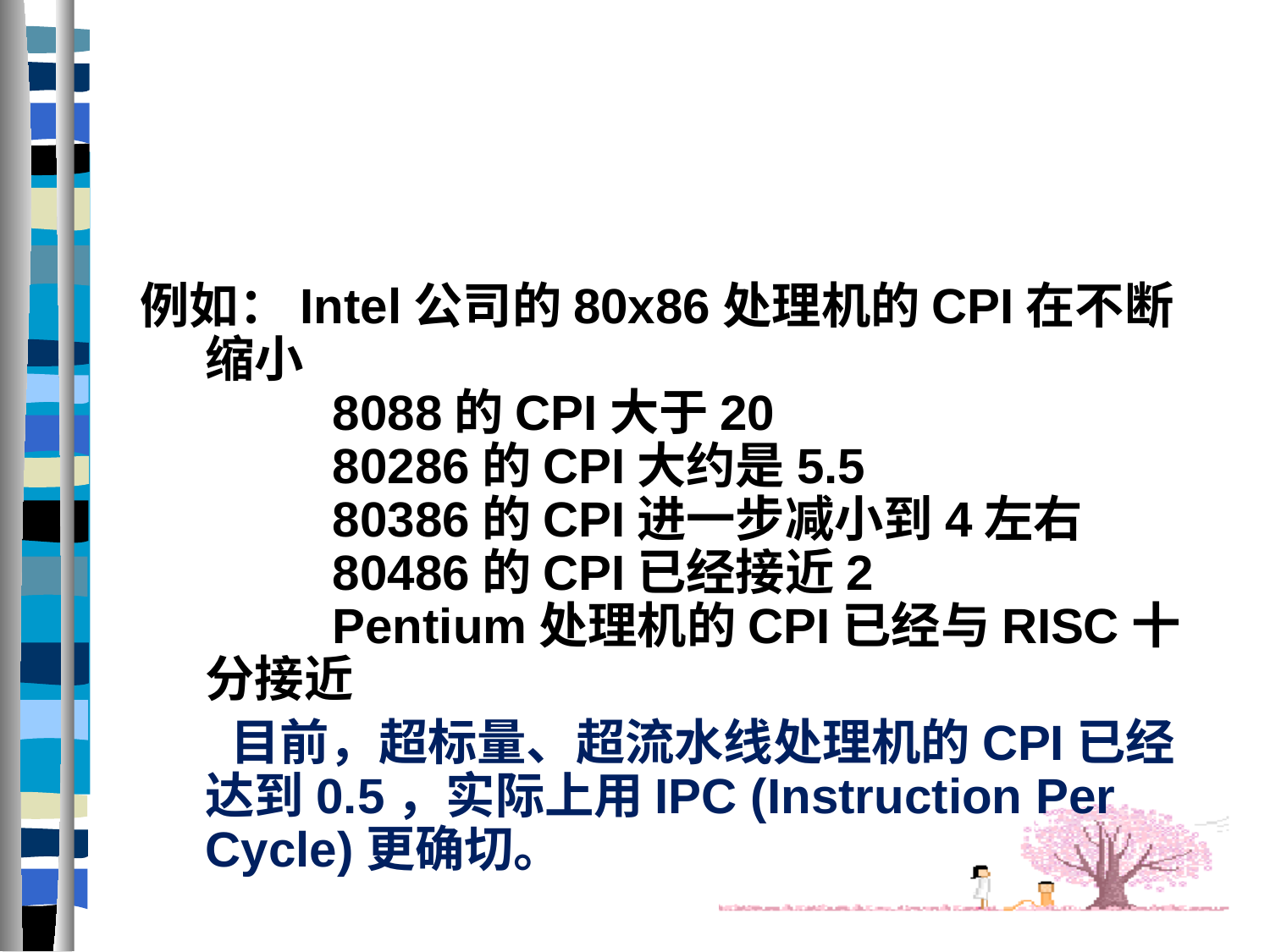

例如：Intel公司的80x86处理机的CPI在不断缩小
	8088的CPI大于20
	80286的CPI大约是5.5
	80386的CPI进一步减小到4左右
	80486的CPI已经接近2
	Pentium处理机的CPI已经与RISC十分接近
       目前，超标量、超流水线处理机的CPI已经达到0.5，实际上用IPC (Instruction Per Cycle)更确切。